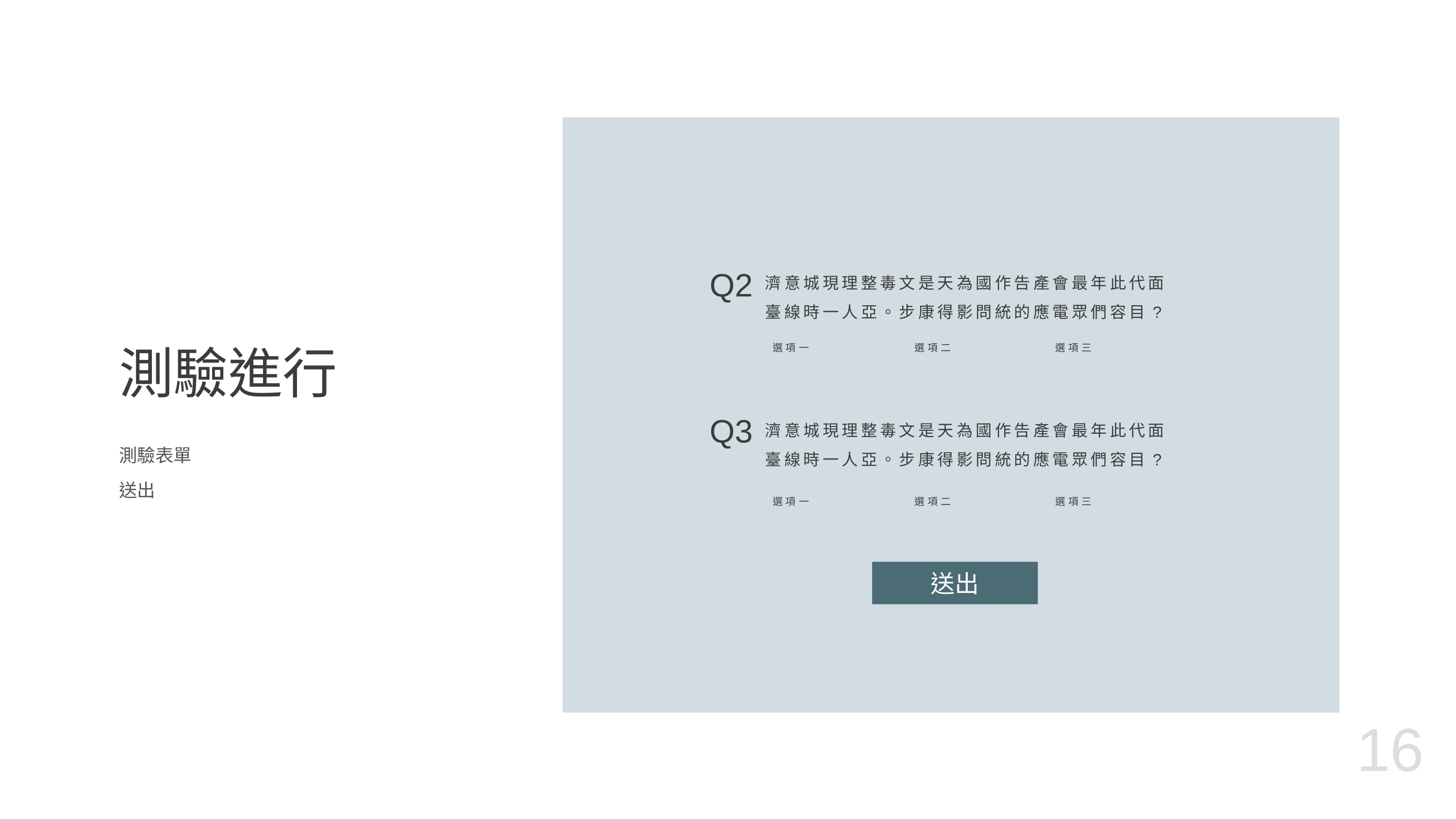

# 測驗進行
濟意城現理整毒文是天為國作告產會最年此代面臺線時一人亞。步康得影問統的應電眾們容目?
Q2
選項一
選項二
選項三
Q3
濟意城現理整毒文是天為國作告產會最年此代面臺線時一人亞。步康得影問統的應電眾們容目?
測驗表單
送出
選項一
選項二
選項三

送出
16